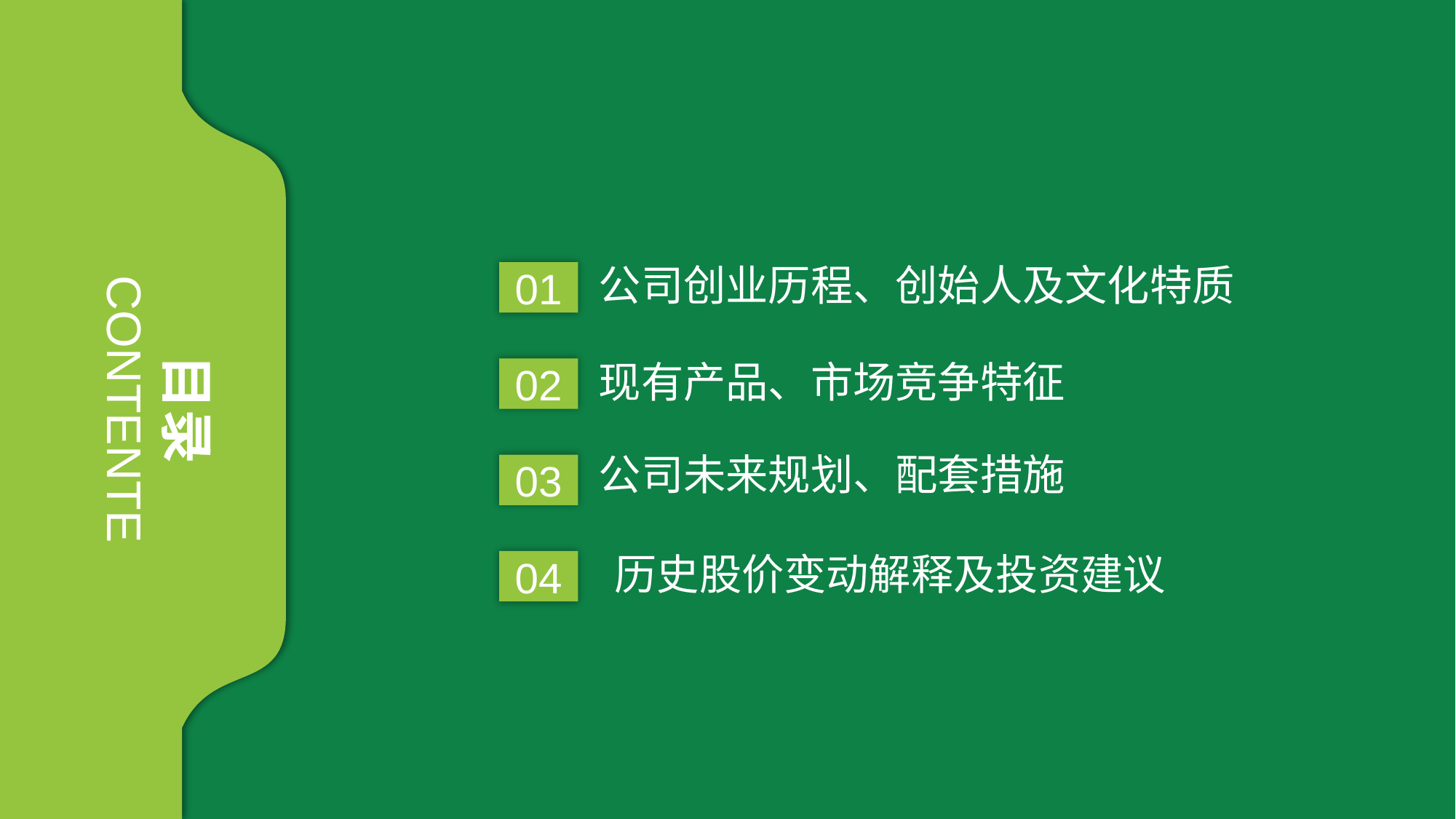

公司创业历程、创始人及文化特质
01

目录
CONTENTE
现有产品、市场竞争特征
02
公司未来规划、配套措施
03
 历史股价变动解释及投资建议
04